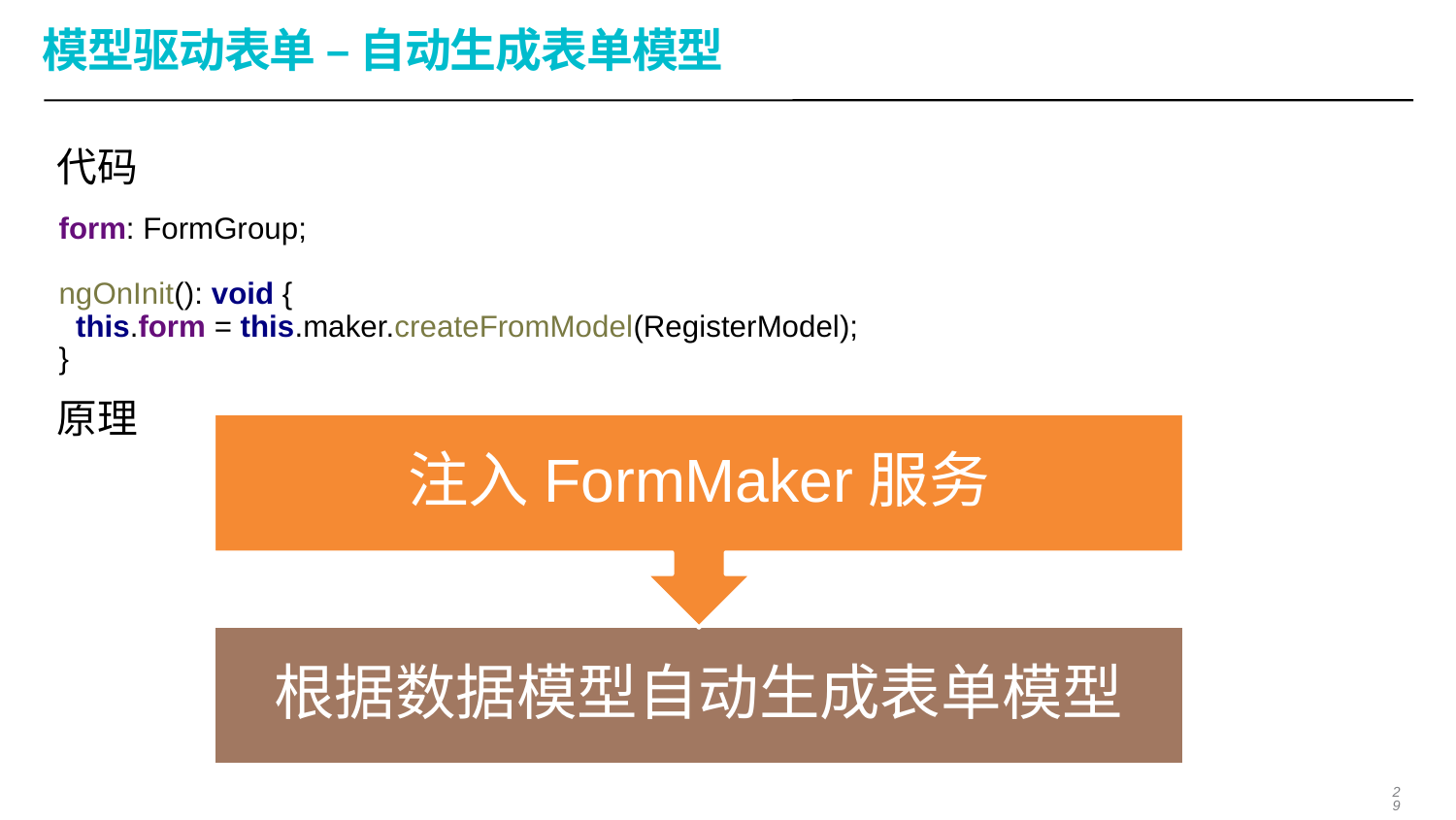

# 模型驱动表单 – 自动生成表单模型
代码
form: FormGroup;
ngOnInit(): void {
  this.form = this.maker.createFromModel(RegisterModel);
}
原理
根据数据模型自动生成表单模型
注入FormMaker服务
29